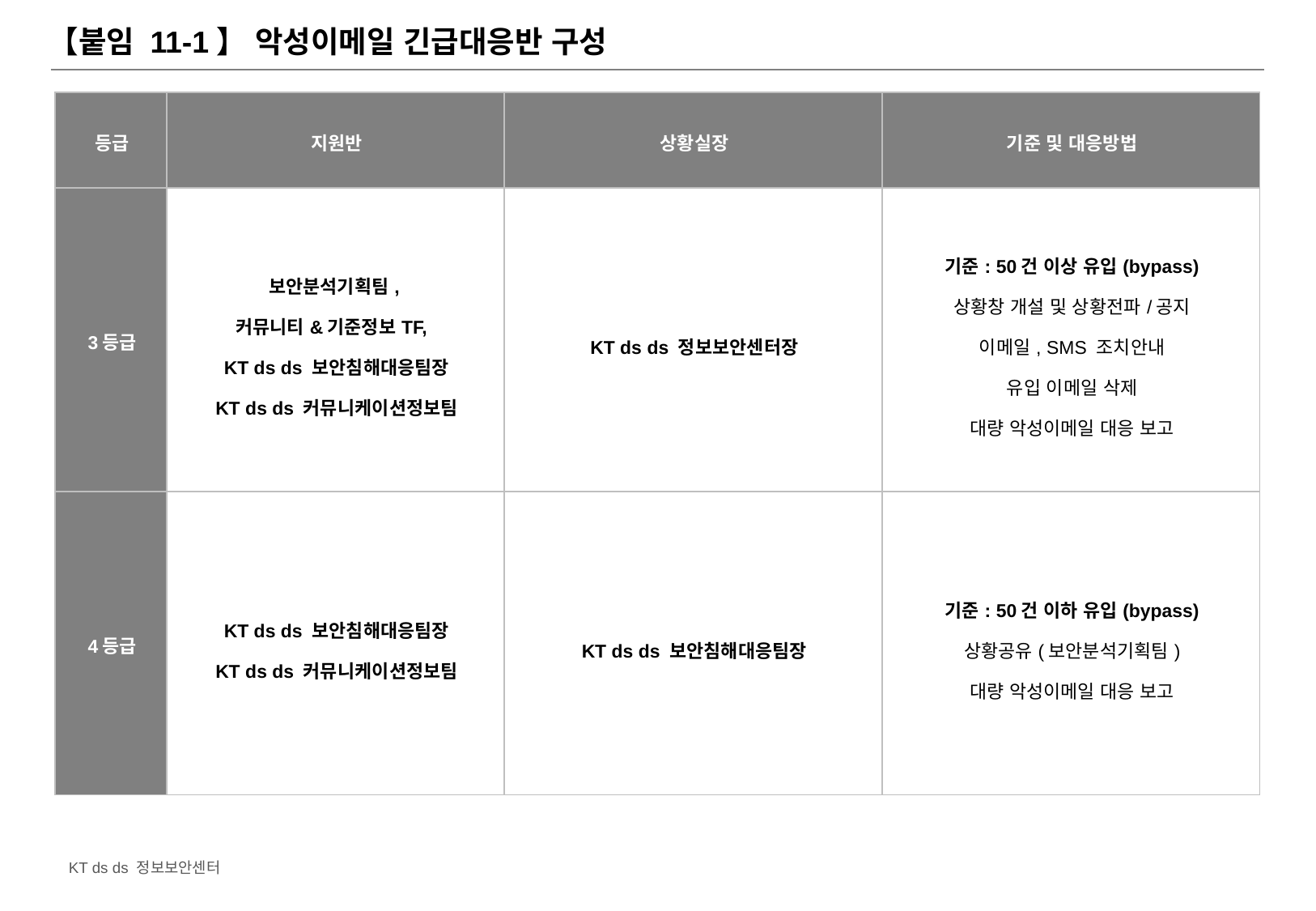

# 【붙임 11-1】 악성이메일 긴급대응반 구성
| 등급 | 지원반 | 상황실장 | 기준 및 대응방법 |
| --- | --- | --- | --- |
| 3등급 | 보안분석기획팀, 커뮤니티&기준정보TF, KT ds ds 보안침해대응팀장 KT ds ds 커뮤니케이션정보팀 | KT ds ds 정보보안센터장 | 기준: 50건 이상 유입(bypass) 상황창 개설 및 상황전파/공지 이메일, SMS 조치안내 유입 이메일 삭제 대량 악성이메일 대응 보고 |
| 4등급 | KT ds ds 보안침해대응팀장 KT ds ds 커뮤니케이션정보팀 | KT ds ds 보안침해대응팀장 | 기준: 50건 이하 유입(bypass) 상황공유(보안분석기획팀) 대량 악성이메일 대응 보고 |